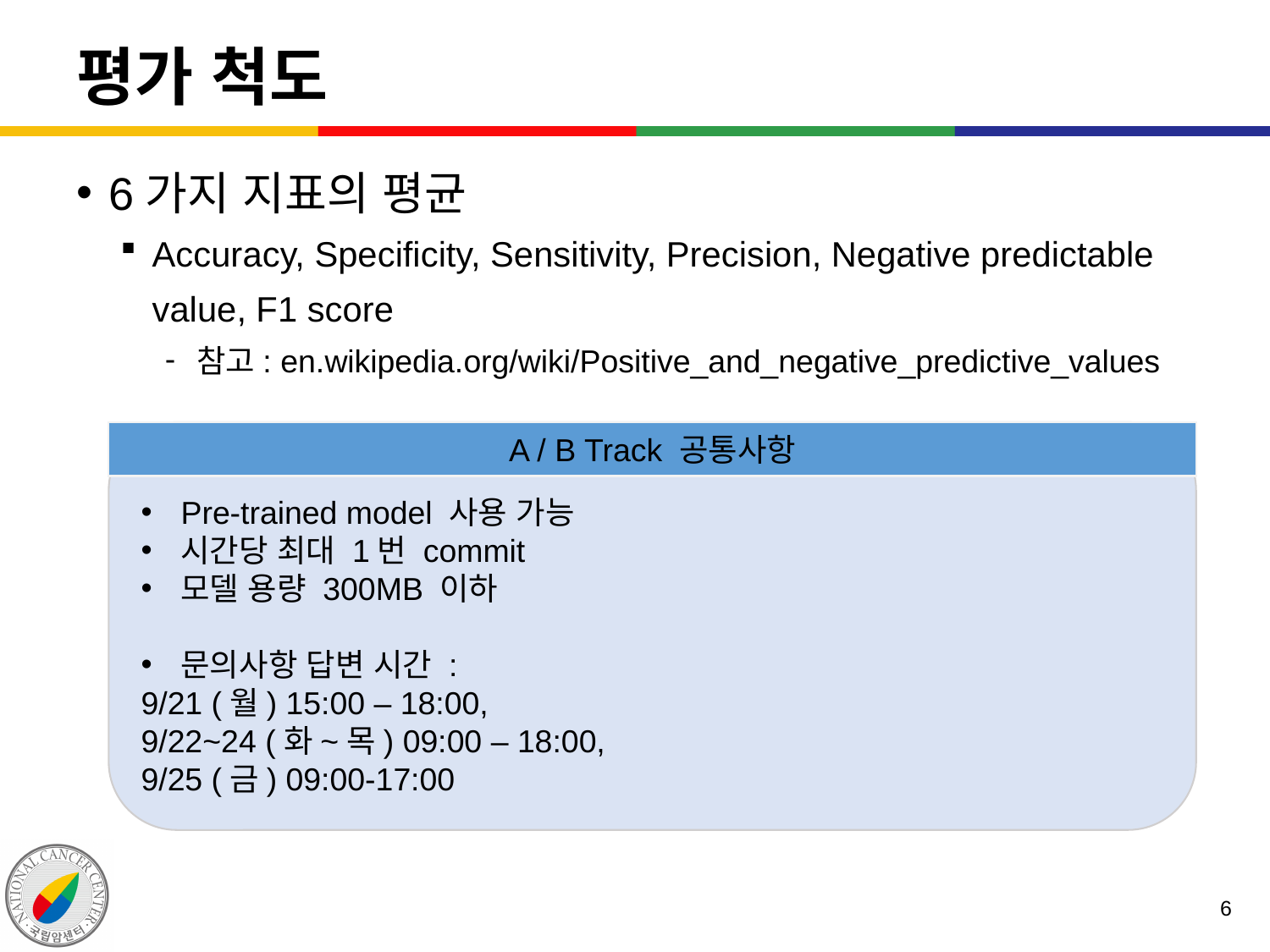

# 평가 척도
6가지 지표의 평균
Accuracy, Specificity, Sensitivity, Precision, Negative predictable value, F1 score
참고: en.wikipedia.org/wiki/Positive_and_negative_predictive_values

Pre-trained model 사용 가능
시간당 최대 1번 commit
모델 용량 300MB 이하

문의사항 답변 시간 :
9/21 (월) 15:00 – 18:00,
9/22~24 (화~목) 09:00 – 18:00,
9/25 (금) 09:00-17:00

A / B Track 공통사항
6